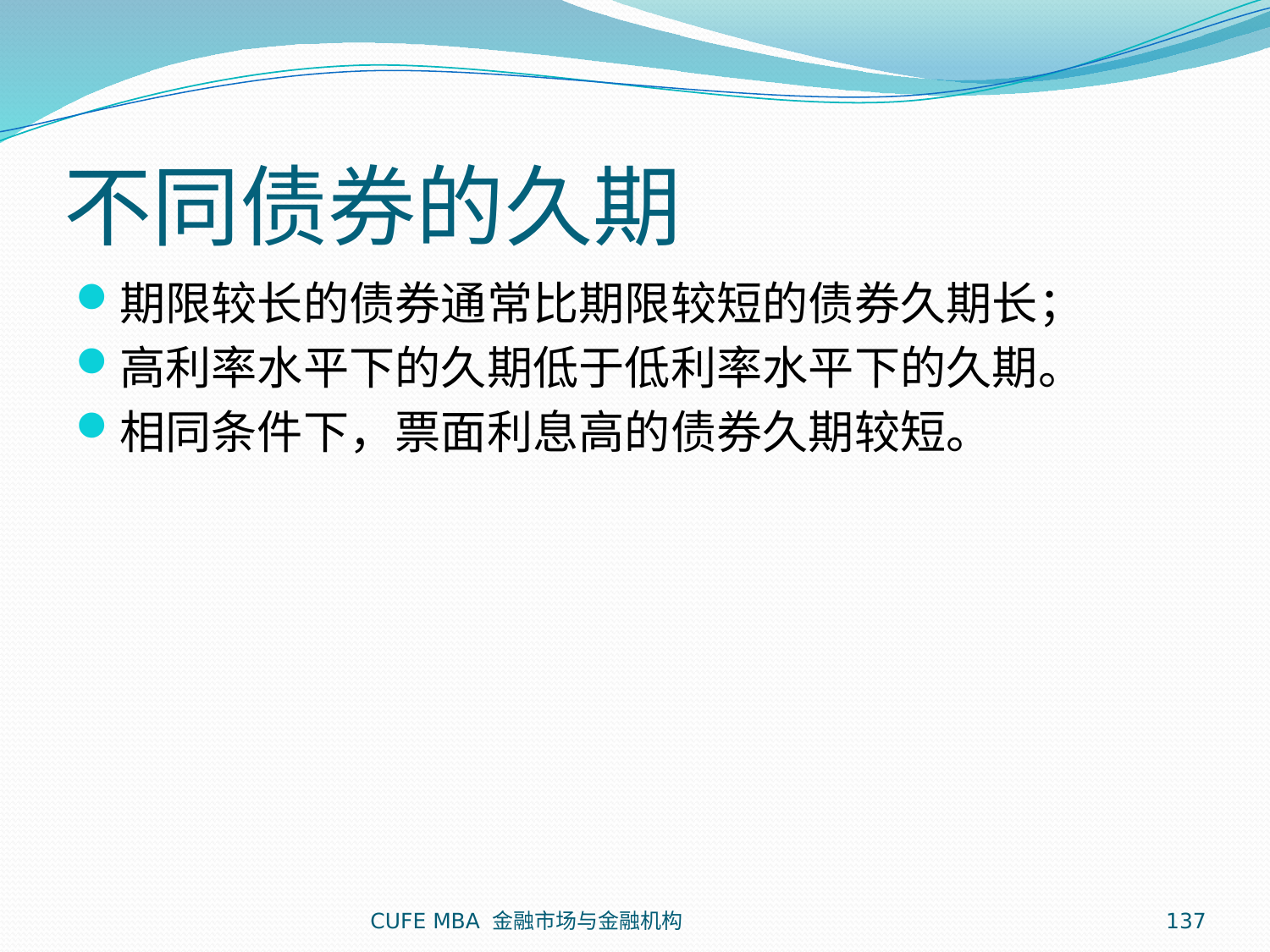

# 不同债券的久期
期限较长的债券通常比期限较短的债券久期长；
高利率水平下的久期低于低利率水平下的久期。
相同条件下，票面利息高的债券久期较短。
CUFE MBA 金融市场与金融机构
137